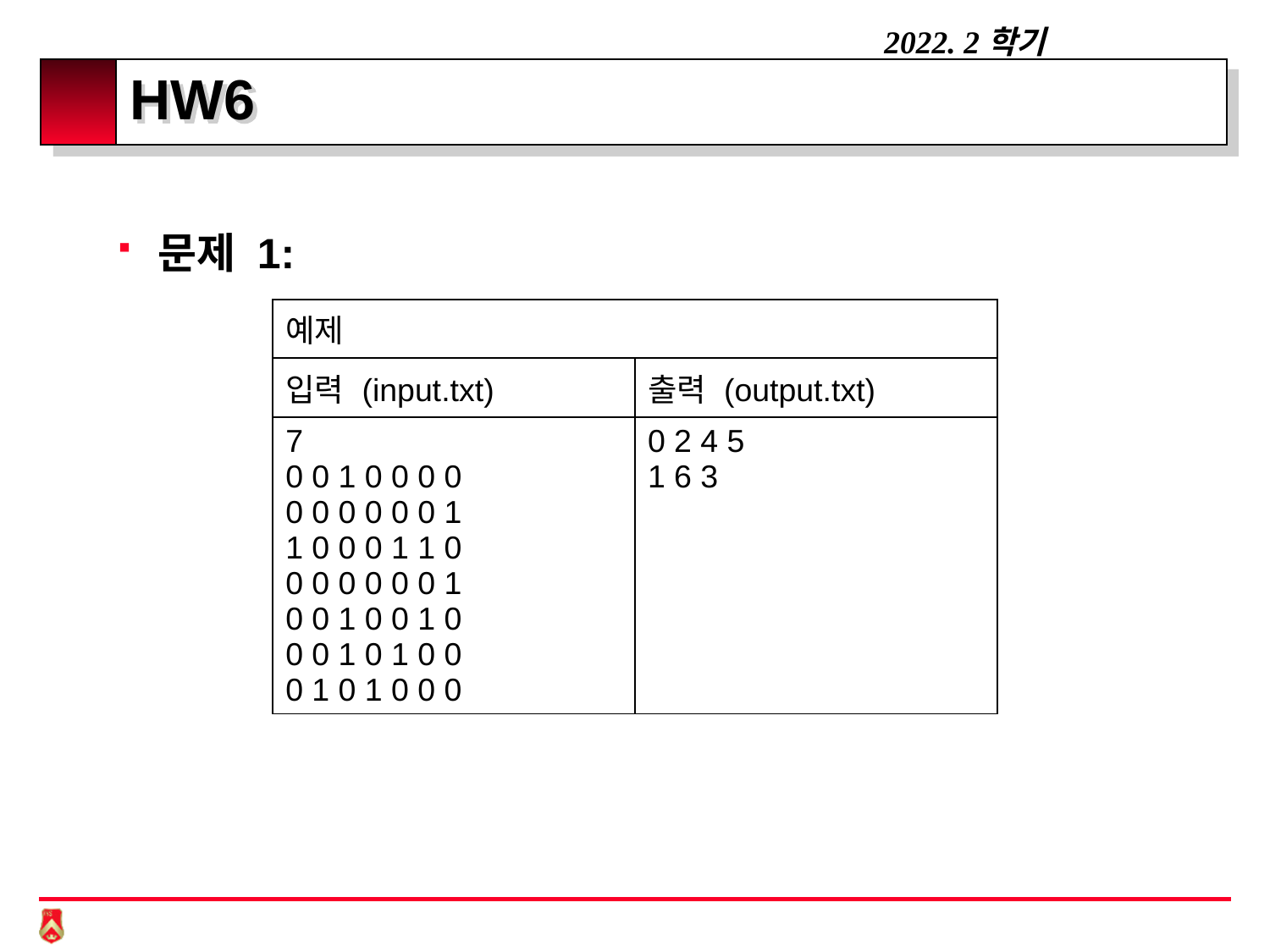

# HW6

문제 1:

| 예제 |  |
| --- | --- |
| 입력 (input.txt) | 출력 (output.txt) |
| 7 0 0 1 0 0 0 0 0 0 0 0 0 0 1 1 0 0 0 1 1 0 0 0 0 0 0 0 1 0 0 1 0 0 1 0 0 0 1 0 1 0 0 0 1 0 1 0 0 0 | 0 2 4 5 1 6 3 |